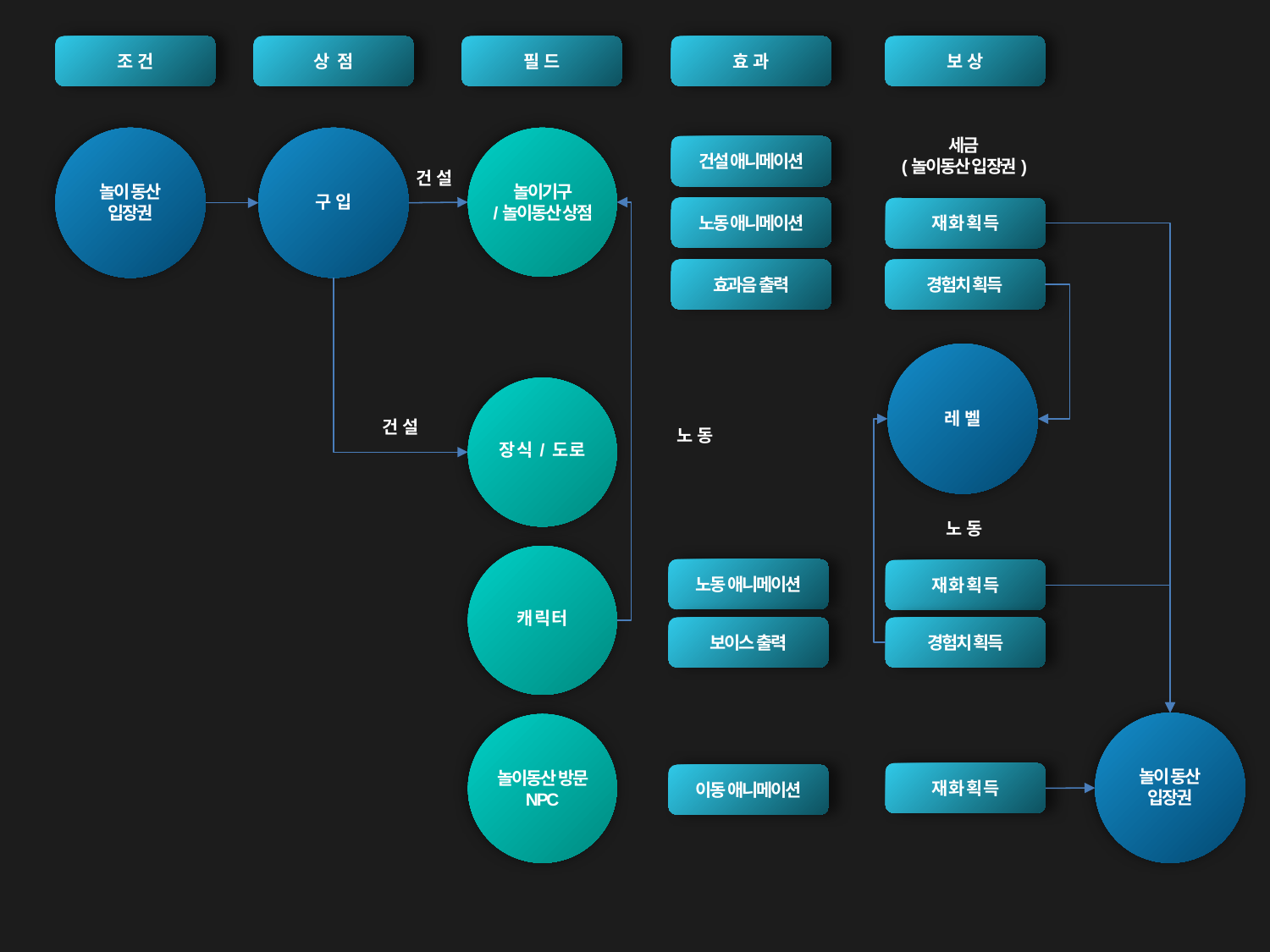

조  건
상   점
필  드
효  과
보  상

세금
(놀이동산 입장권)

건설 애니메이션
건  설
놀이 동산
입장권
놀이기구
/놀이동산 상점
구  입

노동 애니메이션
재 화 획 득

효과음 출력
경험치 획득

레  벨
건  설
노  동
장 식 / 도 로
노  동

노동 애니메이션
재 화 획 득
캐 릭 터

경험치 획득
보이스 출력

놀이 동산
입장권
놀이동산 방문 NPC

재 화 획 득
이동 애니메이션